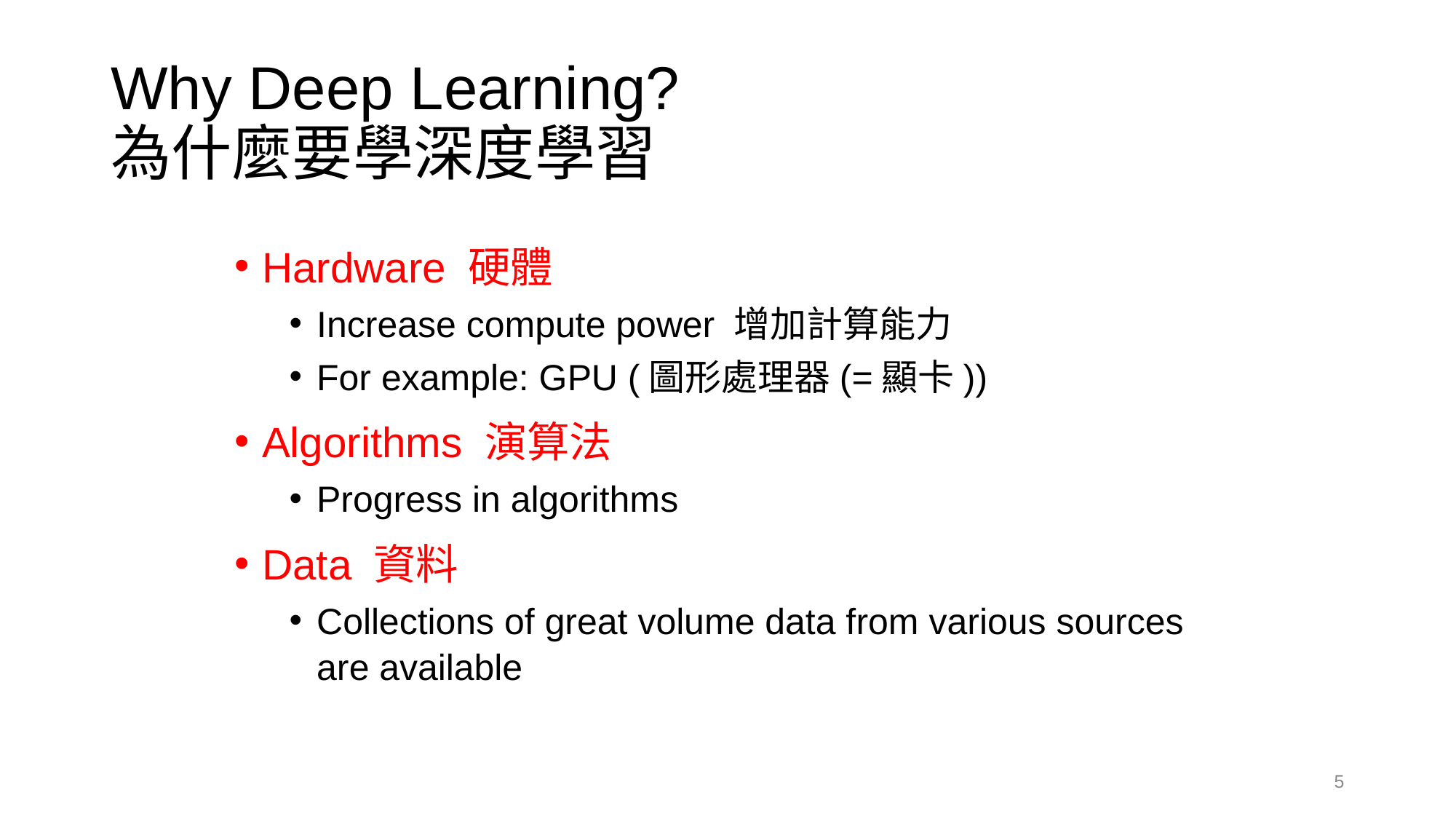

# Why Deep Learning? 為什麼要學深度學習
Hardware 硬體
Increase compute power 增加計算能力
For example: GPU (圖形處理器(=顯卡))
Algorithms 演算法
Progress in algorithms
Data 資料
Collections of great volume data from various sources are available

5